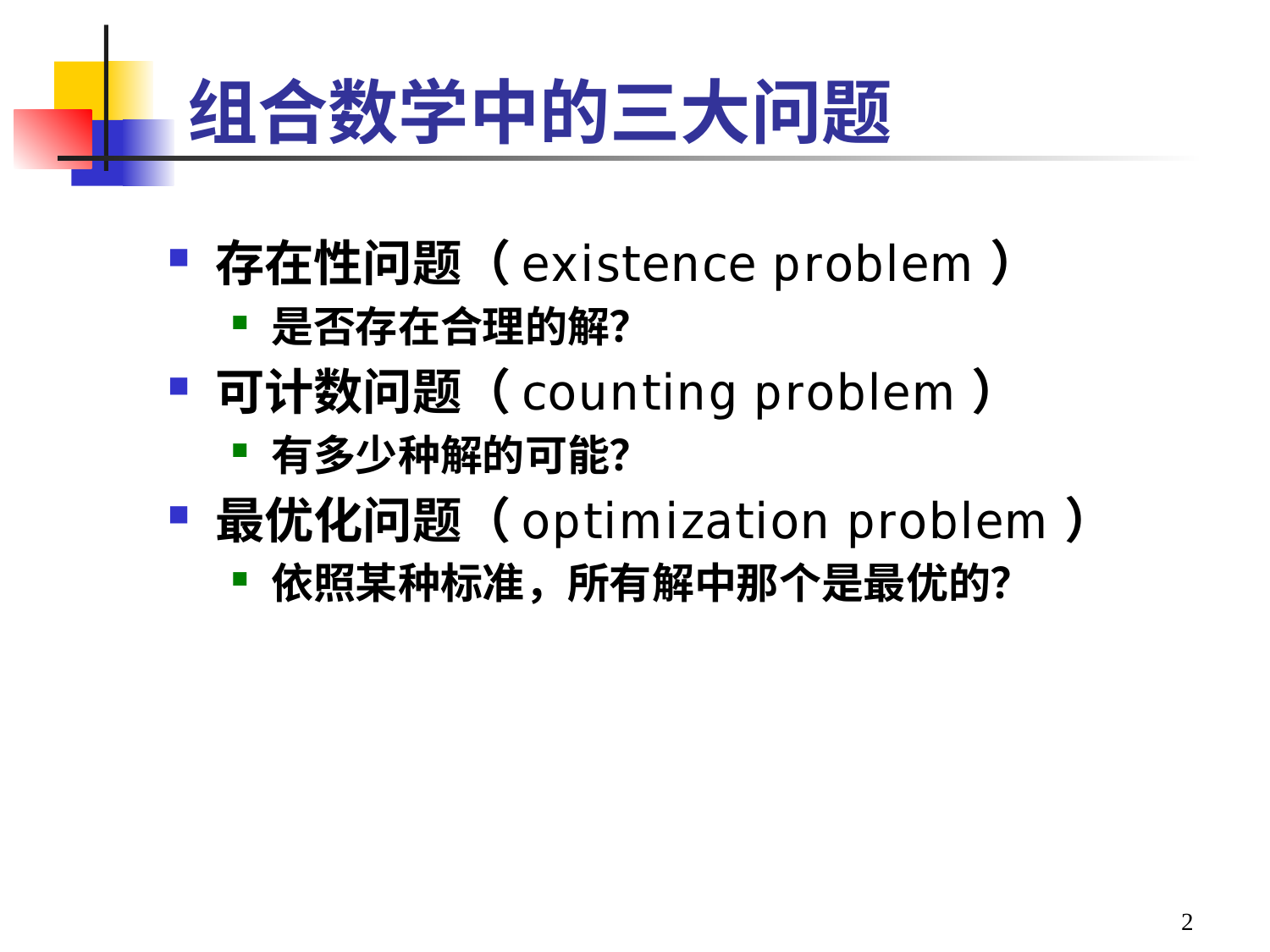

# 组合数学中的三大问题
存在性问题（existence problem）
是否存在合理的解？
可计数问题（counting problem）
有多少种解的可能？
最优化问题（optimization problem）
依照某种标准，所有解中那个是最优的？
2